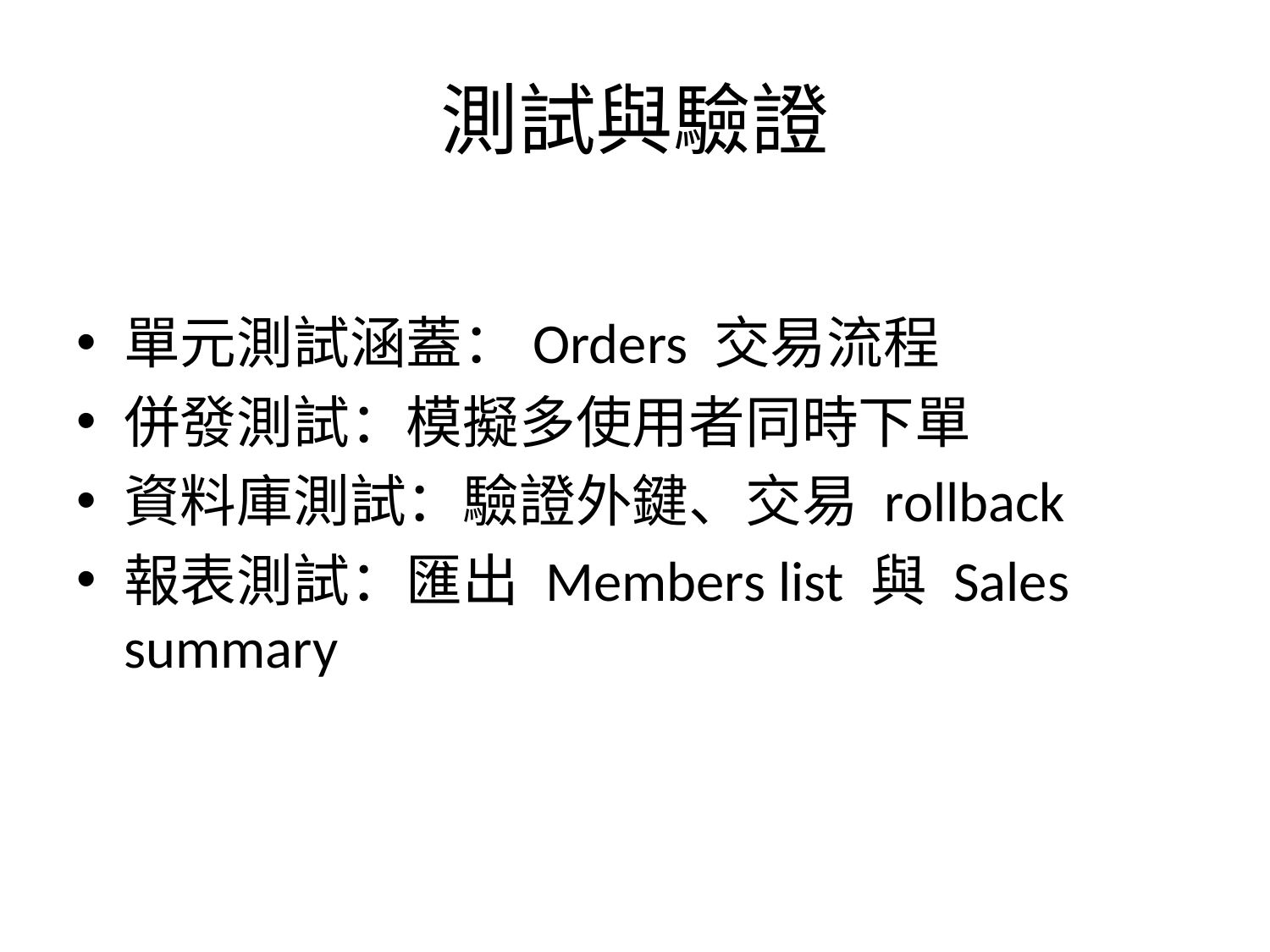

# 測試與驗證

單元測試涵蓋：Orders 交易流程
併發測試：模擬多使用者同時下單
資料庫測試：驗證外鍵、交易 rollback
報表測試：匯出 Members list 與 Sales summary